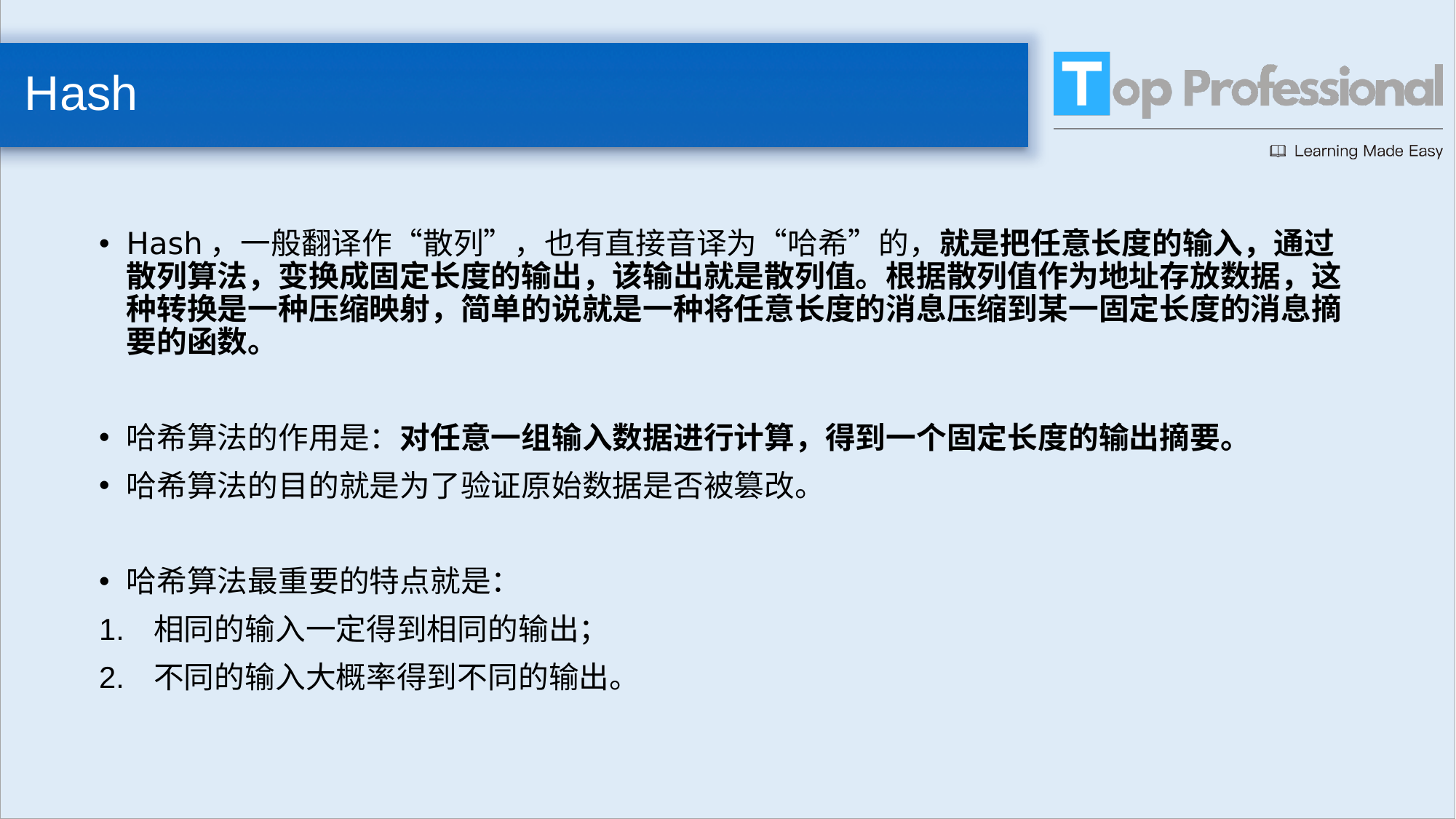

# Hash
Hash，一般翻译作“散列”，也有直接音译为“哈希”的，就是把任意长度的输入，通过散列算法，变换成固定长度的输出，该输出就是散列值。根据散列值作为地址存放数据，这种转换是一种压缩映射，简单的说就是一种将任意长度的消息压缩到某一固定长度的消息摘要的函数。

哈希算法的作用是：对任意一组输入数据进行计算，得到一个固定长度的输出摘要。
哈希算法的目的就是为了验证原始数据是否被篡改。

哈希算法最重要的特点就是：
相同的输入一定得到相同的输出；
不同的输入大概率得到不同的输出。